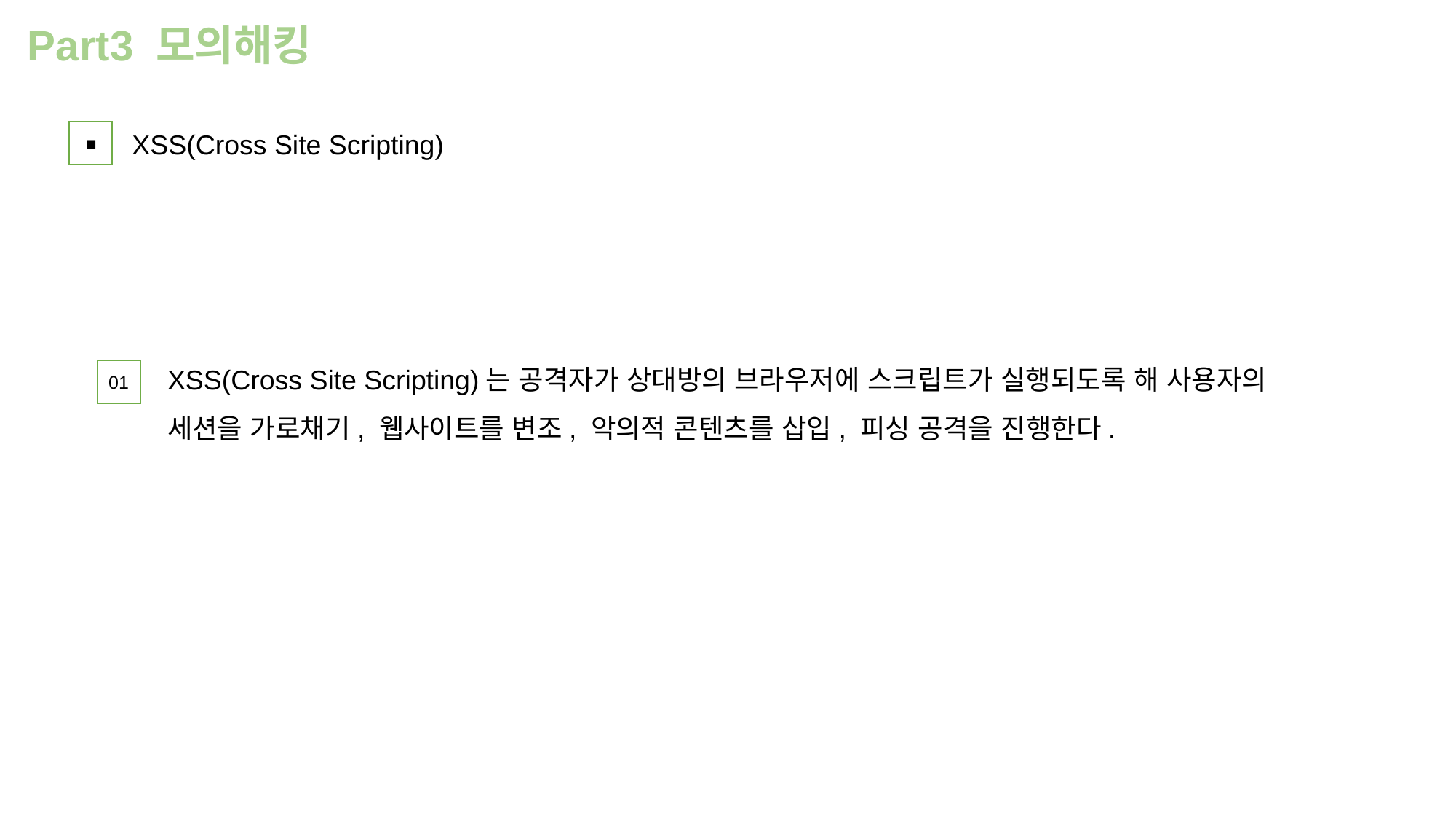

Part3 모의해킹
■
XSS(Cross Site Scripting)
XSS(Cross Site Scripting)는 공격자가 상대방의 브라우저에 스크립트가 실행되도록 해 사용자의 세션을 가로채기, 웹사이트를 변조, 악의적 콘텐츠를 삽입, 피싱 공격을 진행한다.

01